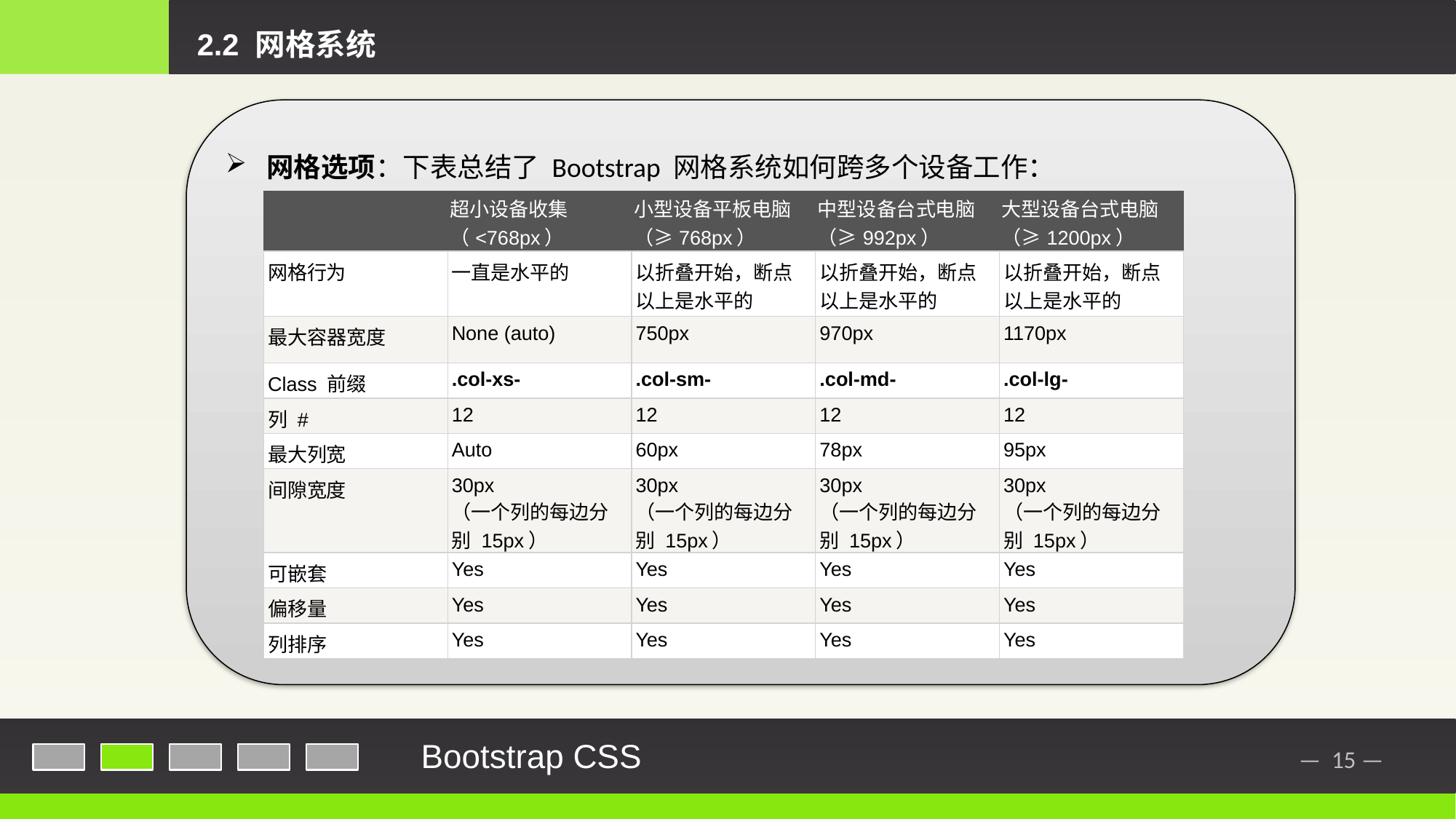

2.2 网格系统
网格选项：下表总结了 Bootstrap 网格系统如何跨多个设备工作：

|  | 超小设备收集（<768px） | 小型设备平板电脑（≥768px） | 中型设备台式电脑（≥992px） | 大型设备台式电脑（≥1200px） |
| --- | --- | --- | --- | --- |
| 网格行为 | 一直是水平的 | 以折叠开始，断点以上是水平的 | 以折叠开始，断点以上是水平的 | 以折叠开始，断点以上是水平的 |
| 最大容器宽度 | None (auto) | 750px | 970px | 1170px |
| Class 前缀 | .col-xs- | .col-sm- | .col-md- | .col-lg- |
| 列 # | 12 | 12 | 12 | 12 |
| 最大列宽 | Auto | 60px | 78px | 95px |
| 间隙宽度 | 30px （一个列的每边分别 15px） | 30px （一个列的每边分别 15px） | 30px （一个列的每边分别 15px） | 30px （一个列的每边分别 15px） |
| 可嵌套 | Yes | Yes | Yes | Yes |
| 偏移量 | Yes | Yes | Yes | Yes |
| 列排序 | Yes | Yes | Yes | Yes |